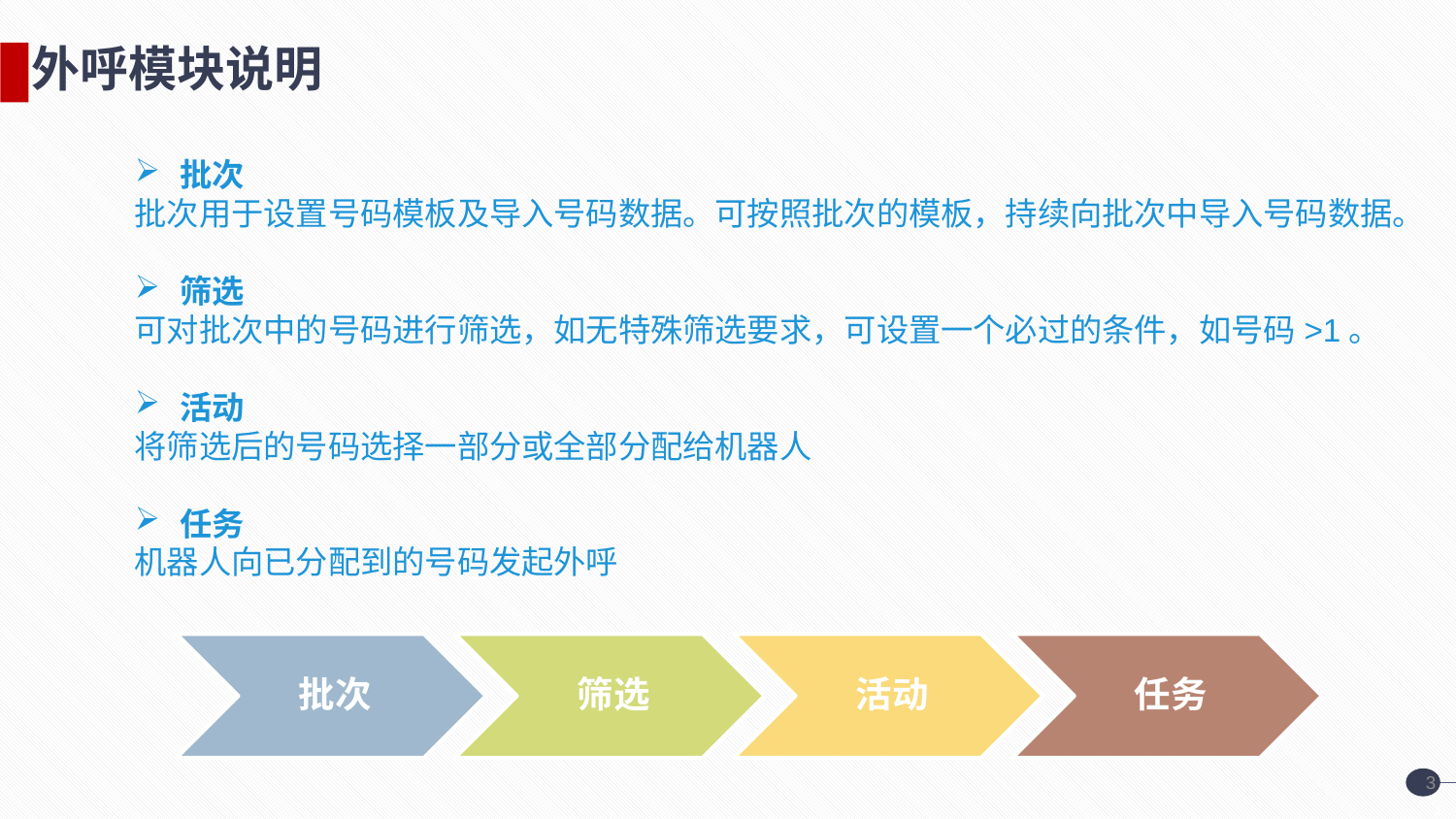

# 外呼模块说明
批次
批次用于设置号码模板及导入号码数据。可按照批次的模板，持续向批次中导入号码数据。

筛选
可对批次中的号码进行筛选，如无特殊筛选要求，可设置一个必过的条件，如号码>1。

活动
将筛选后的号码选择一部分或全部分配给机器人

任务
机器人向已分配到的号码发起外呼
批次
筛选
活动
任务
3